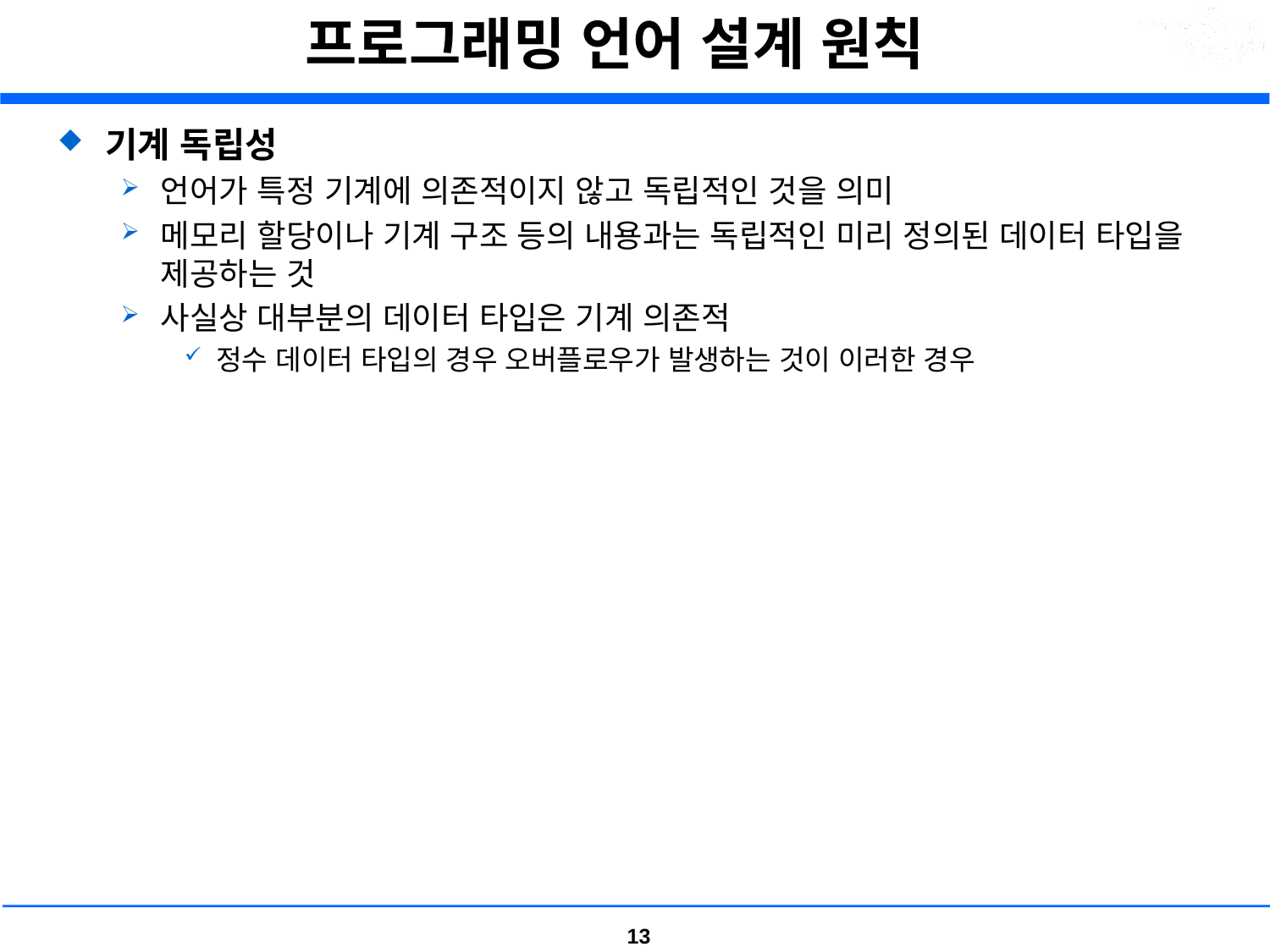

# 프로그래밍 언어 설계 원칙
기계 독립성
언어가 특정 기계에 의존적이지 않고 독립적인 것을 의미
메모리 할당이나 기계 구조 등의 내용과는 독립적인 미리 정의된 데이터 타입을 제공하는 것
사실상 대부분의 데이터 타입은 기계 의존적
정수 데이터 타입의 경우 오버플로우가 발생하는 것이 이러한 경우